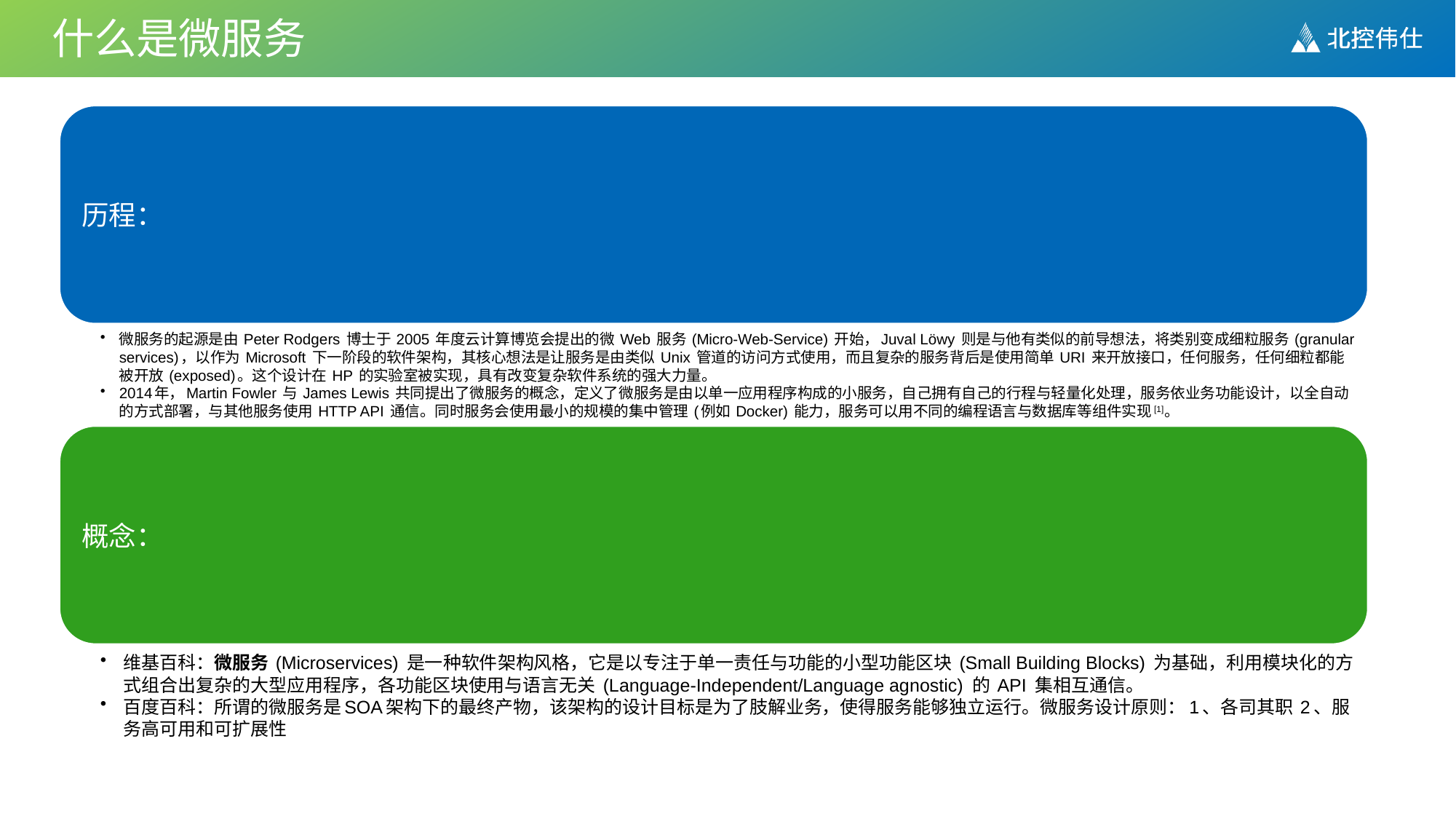

# 什么是微服务
历程：
微服务的起源是由 Peter Rodgers 博士于 2005 年度云计算博览会提出的微 Web 服务 (Micro-Web-Service) 开始，Juval Löwy 则是与他有类似的前导想法，将类别变成细粒服务 (granular services)，以作为 Microsoft 下一阶段的软件架构，其核心想法是让服务是由类似 Unix 管道的访问方式使用，而且复杂的服务背后是使用简单 URI 来开放接口，任何服务，任何细粒都能被开放 (exposed)。这个设计在 HP 的实验室被实现，具有改变复杂软件系统的强大力量。
2014年，Martin Fowler 与 James Lewis 共同提出了微服务的概念，定义了微服务是由以单一应用程序构成的小服务，自己拥有自己的行程与轻量化处理，服务依业务功能设计，以全自动的方式部署，与其他服务使用 HTTP API 通信。同时服务会使用最小的规模的集中管理 (例如 Docker) 能力，服务可以用不同的编程语言与数据库等组件实现[1]。
概念：
维基百科：微服务 (Microservices) 是一种软件架构风格，它是以专注于单一责任与功能的小型功能区块 (Small Building Blocks) 为基础，利用模块化的方式组合出复杂的大型应用程序，各功能区块使用与语言无关 (Language-Independent/Language agnostic) 的 API 集相互通信。
百度百科：所谓的微服务是SOA架构下的最终产物，该架构的设计目标是为了肢解业务，使得服务能够独立运行。微服务设计原则：1、各司其职 2、服务高可用和可扩展性